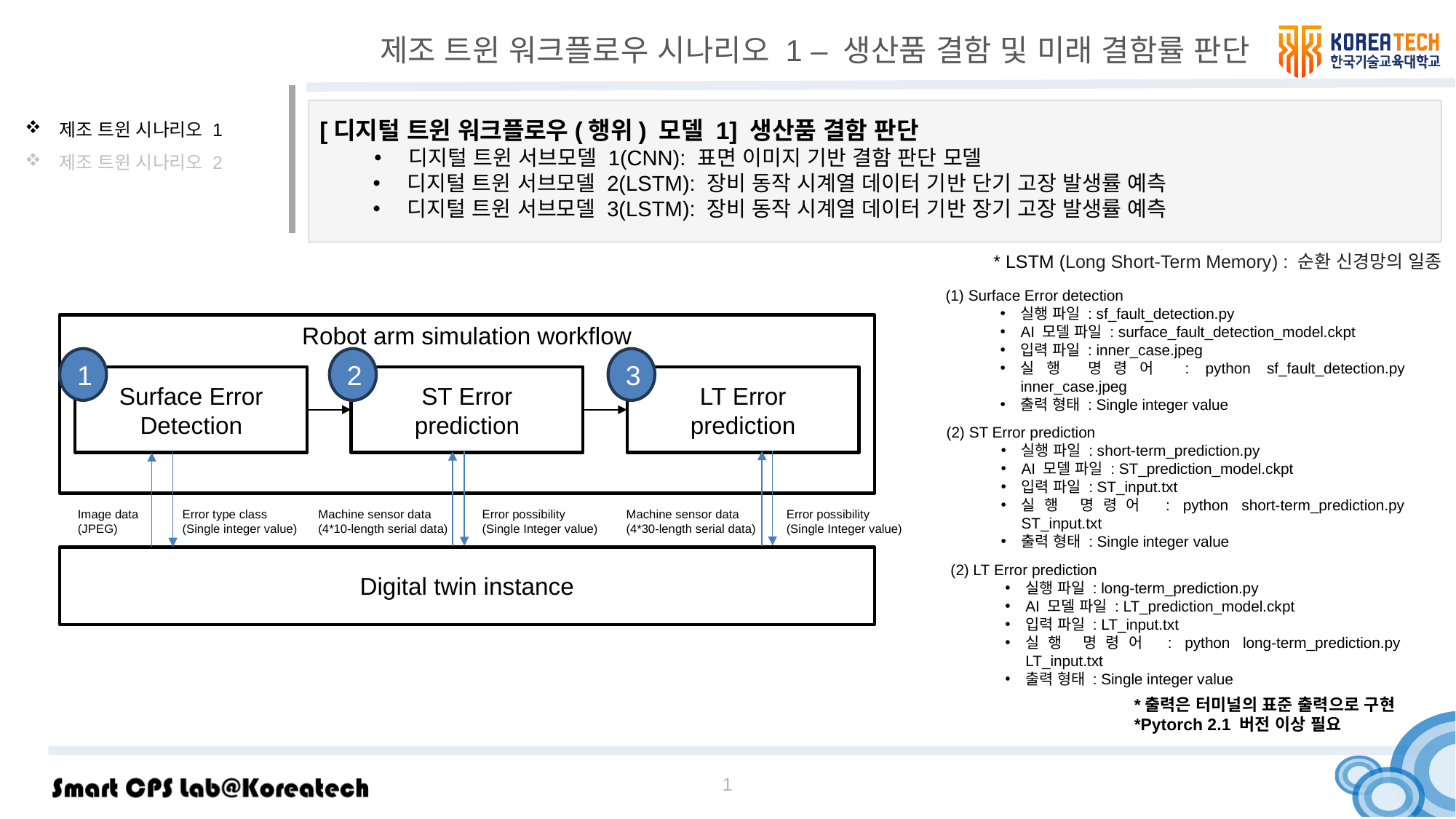

# 제조 트윈 워크플로우 시나리오 1 – 생산품 결함 및 미래 결함률 판단

제조 트윈 시나리오 1
제조 트윈 시나리오 2
[디지털 트윈 워크플로우(행위) 모델 1] 생산품 결함 판단
디지털 트윈 서브모델 1(CNN): 표면 이미지 기반 결함 판단 모델
디지털 트윈 서브모델 2(LSTM): 장비 동작 시계열 데이터 기반 단기 고장 발생률 예측
디지털 트윈 서브모델 3(LSTM): 장비 동작 시계열 데이터 기반 장기 고장 발생률 예측
* LSTM (Long Short-Term Memory) : 순환 신경망의 일종
(1) Surface Error detection
실행 파일 : sf_fault_detection.py
AI 모델 파일 : surface_fault_detection_model.ckpt
입력 파일 : inner_case.jpeg
실행 명령어 : python sf_fault_detection.py inner_case.jpeg
출력 형태 : Single integer value
Robot arm simulation workflow
3
2
1
Surface Error
Detection
ST Error
prediction
LT Error
prediction
(2) ST Error prediction
실행 파일 : short-term_prediction.py
AI 모델 파일 : ST_prediction_model.ckpt
입력 파일 : ST_input.txt
실행 명령어 : python short-term_prediction.py ST_input.txt
출력 형태 : Single integer value
Image data
(JPEG)
Error type class
(Single integer value)
Machine sensor data
(4*10-length serial data)
Error possibility
(Single Integer value)
Machine sensor data
(4*30-length serial data)
Error possibility
(Single Integer value)
Digital twin instance
(2) LT Error prediction
실행 파일 : long-term_prediction.py
AI 모델 파일 : LT_prediction_model.ckpt
입력 파일 : LT_input.txt
실행 명령어 : python long-term_prediction.py LT_input.txt
출력 형태 : Single integer value
*출력은 터미널의 표준 출력으로 구현
*Pytorch 2.1 버전 이상 필요
1